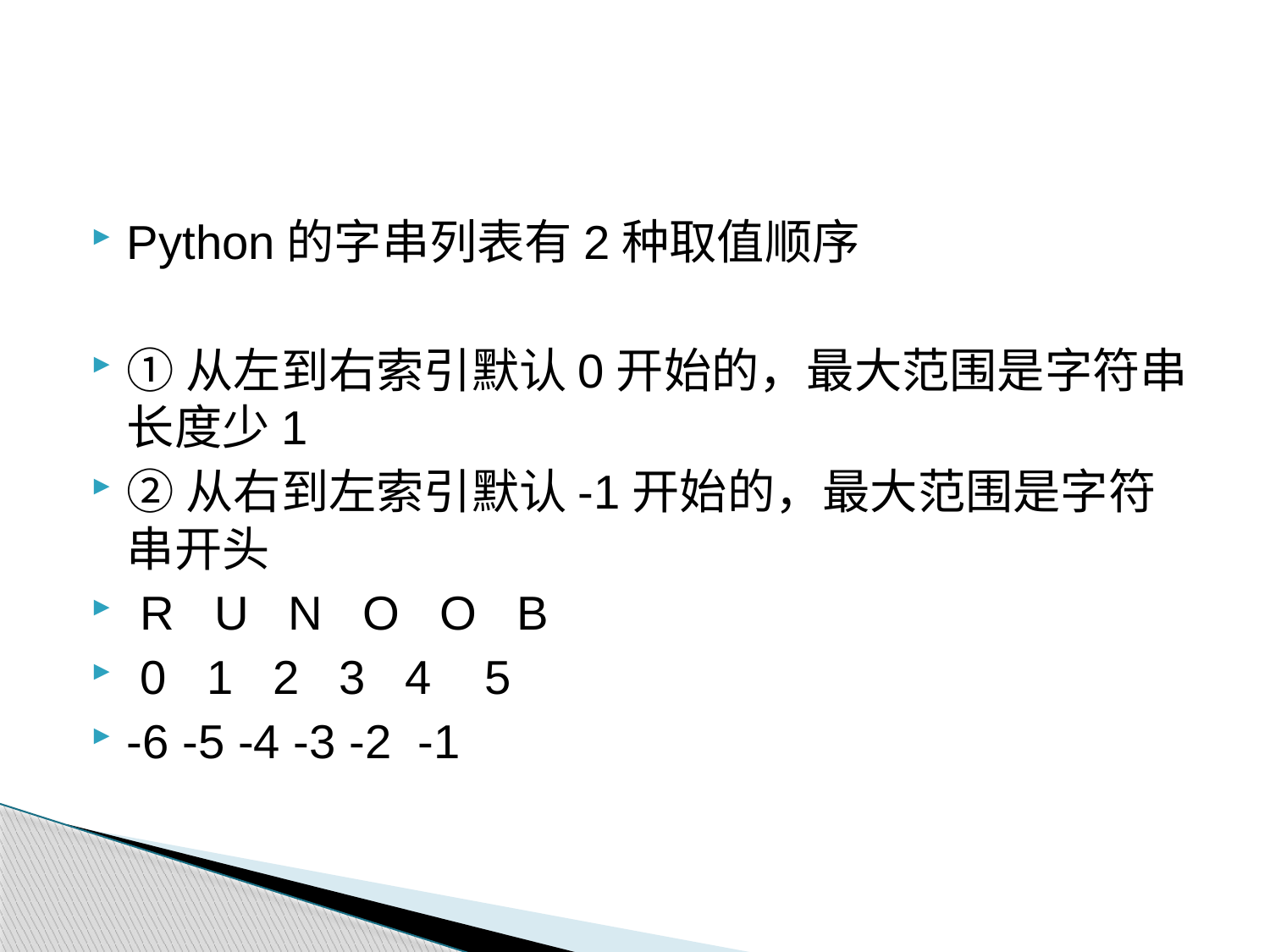

#
Python的字串列表有2种取值顺序

①从左到右索引默认0开始的，最大范围是字符串长度少1
②从右到左索引默认-1开始的，最大范围是字符串开头
 R   U   N   O   O   B
 0   1   2   3   4    5
-6 -5 -4 -3 -2  -1